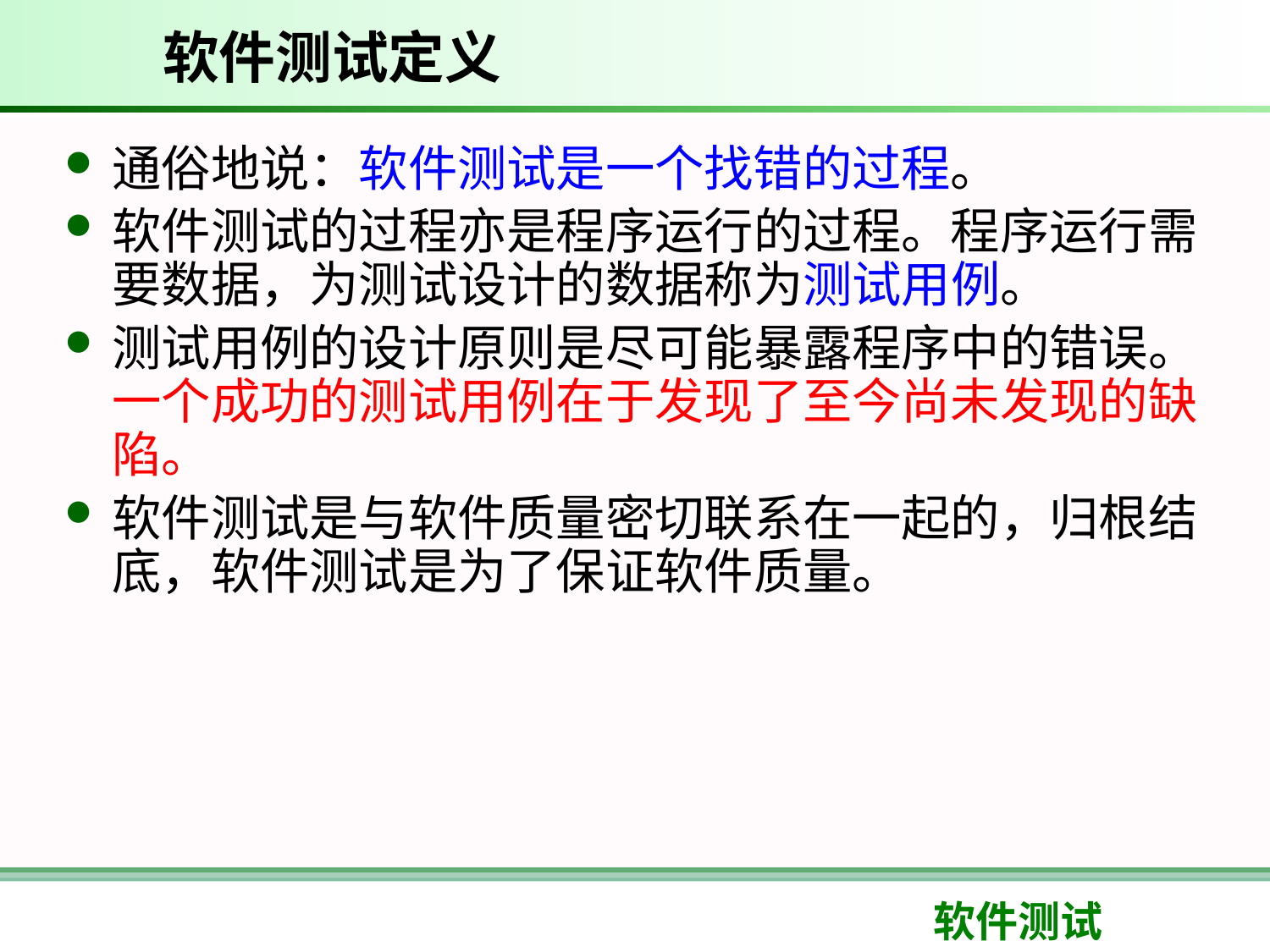

# 软件测试定义
通俗地说：软件测试是一个找错的过程。
软件测试的过程亦是程序运行的过程。程序运行需要数据，为测试设计的数据称为测试用例。
测试用例的设计原则是尽可能暴露程序中的错误。一个成功的测试用例在于发现了至今尚未发现的缺陷。
软件测试是与软件质量密切联系在一起的，归根结底，软件测试是为了保证软件质量。